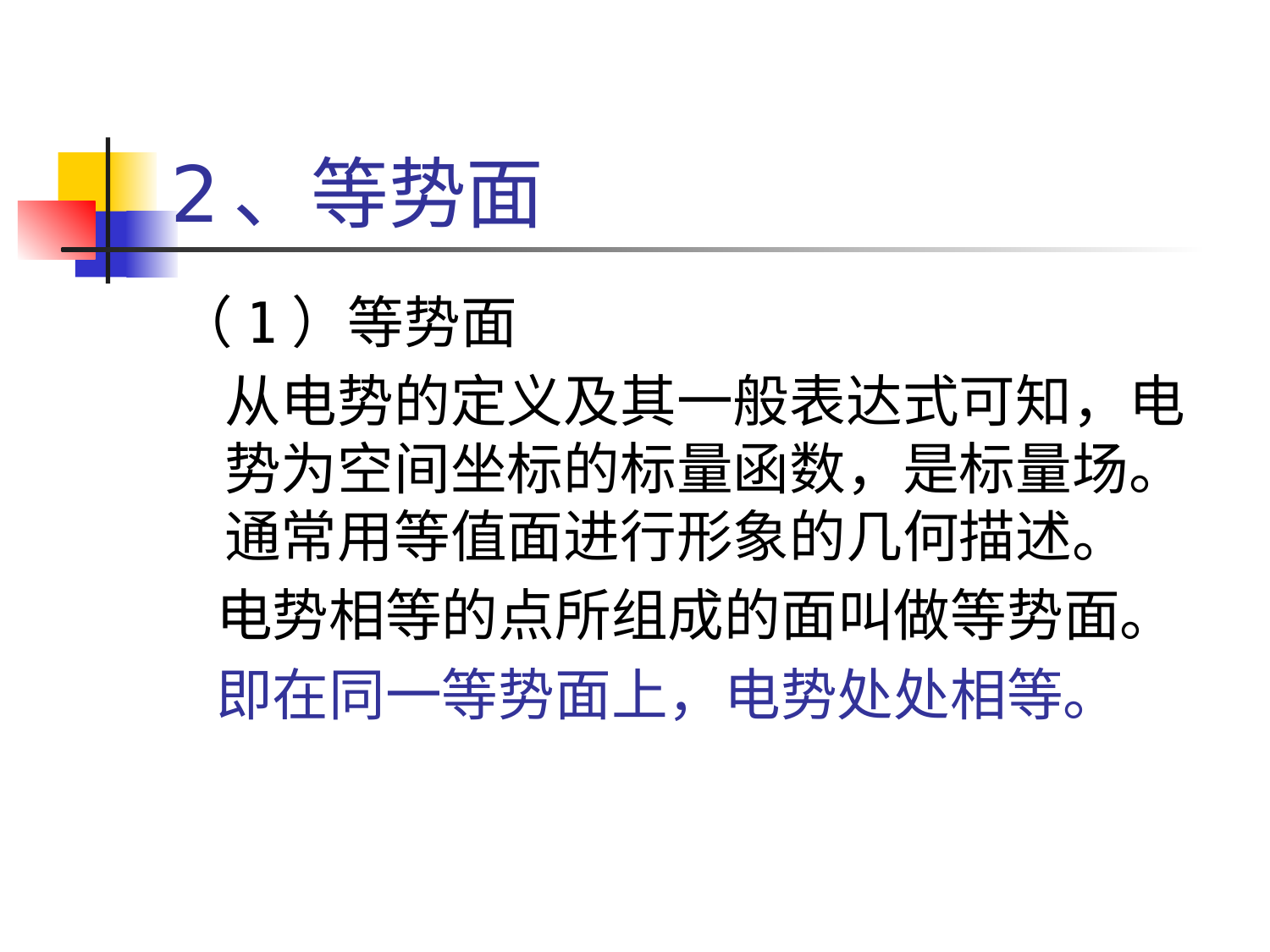

# 2、等势面
（1）等势面
	从电势的定义及其一般表达式可知，电势为空间坐标的标量函数，是标量场。通常用等值面进行形象的几何描述。
  电势相等的点所组成的面叫做等势面。
  即在同一等势面上，电势处处相等。